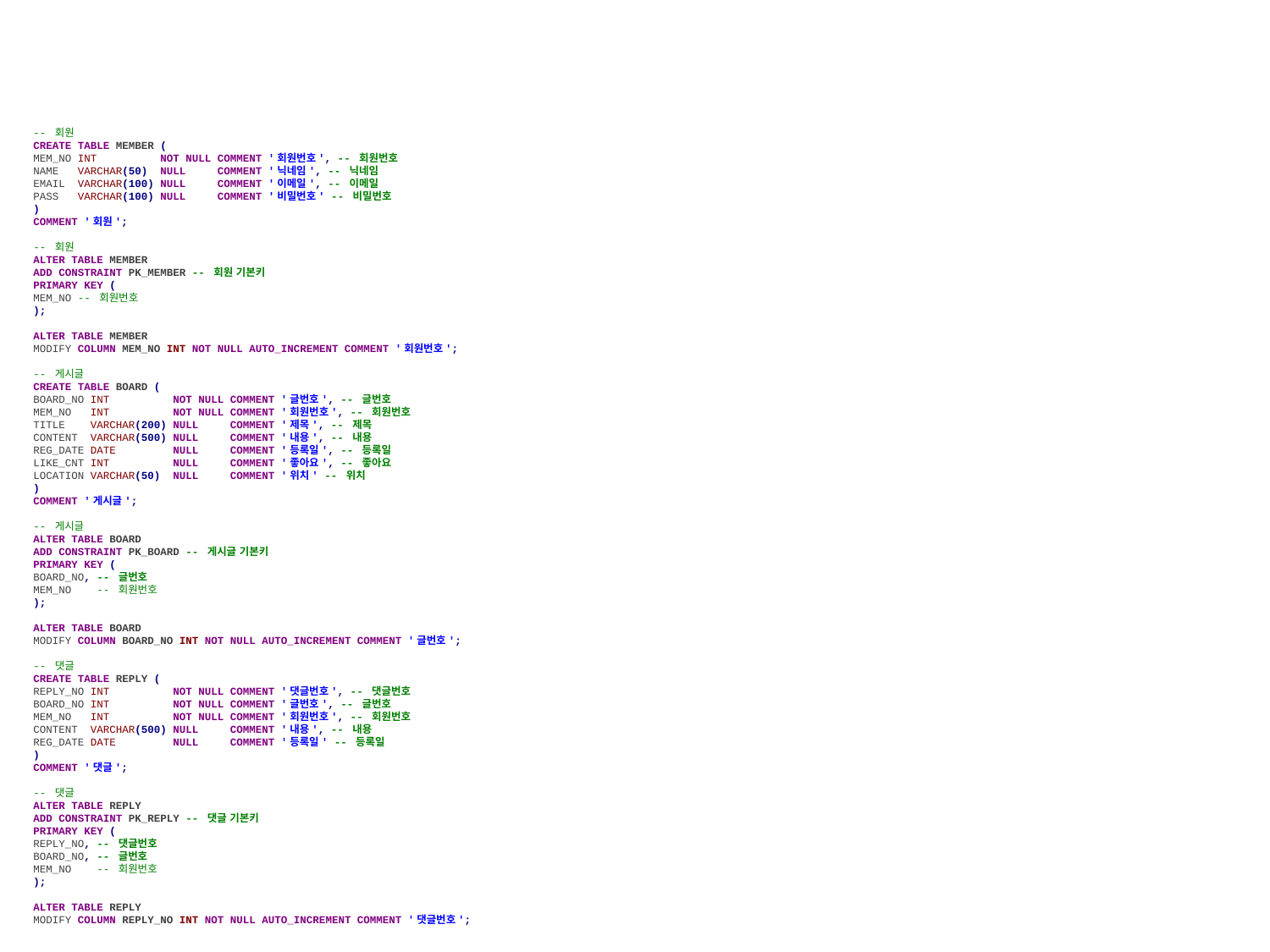

-- 회원
CREATE TABLE MEMBER (
MEM_NO INT          NOT NULL COMMENT '회원번호', -- 회원번호
NAME   VARCHAR(50)  NULL     COMMENT '닉네임', -- 닉네임
EMAIL  VARCHAR(100) NULL     COMMENT '이메일', -- 이메일
PASS   VARCHAR(100) NULL     COMMENT '비밀번호' -- 비밀번호
)
COMMENT '회원';

-- 회원
ALTER TABLE MEMBER
ADD CONSTRAINT PK_MEMBER -- 회원 기본키
PRIMARY KEY (
MEM_NO -- 회원번호
);

ALTER TABLE MEMBER
MODIFY COLUMN MEM_NO INT NOT NULL AUTO_INCREMENT COMMENT '회원번호';

-- 게시글
CREATE TABLE BOARD (
BOARD_NO INT          NOT NULL COMMENT '글번호', -- 글번호
MEM_NO   INT          NOT NULL COMMENT '회원번호', -- 회원번호
TITLE    VARCHAR(200) NULL     COMMENT '제목', -- 제목
CONTENT  VARCHAR(500) NULL     COMMENT '내용', -- 내용
REG_DATE DATE         NULL     COMMENT '등록일', -- 등록일
LIKE_CNT INT          NULL     COMMENT '좋아요', -- 좋아요
LOCATION VARCHAR(50)  NULL     COMMENT '위치' -- 위치
)
COMMENT '게시글';

-- 게시글
ALTER TABLE BOARD
ADD CONSTRAINT PK_BOARD -- 게시글 기본키
PRIMARY KEY (
BOARD_NO, -- 글번호
MEM_NO    -- 회원번호
);

ALTER TABLE BOARD
MODIFY COLUMN BOARD_NO INT NOT NULL AUTO_INCREMENT COMMENT '글번호';

-- 댓글
CREATE TABLE REPLY (
REPLY_NO INT          NOT NULL COMMENT '댓글번호', -- 댓글번호
BOARD_NO INT          NOT NULL COMMENT '글번호', -- 글번호
MEM_NO   INT          NOT NULL COMMENT '회원번호', -- 회원번호
CONTENT  VARCHAR(500) NULL     COMMENT '내용', -- 내용
REG_DATE DATE         NULL     COMMENT '등록일' -- 등록일
)
COMMENT '댓글';

-- 댓글
ALTER TABLE REPLY
ADD CONSTRAINT PK_REPLY -- 댓글 기본키
PRIMARY KEY (
REPLY_NO, -- 댓글번호
BOARD_NO, -- 글번호
MEM_NO    -- 회원번호
);

ALTER TABLE REPLY
MODIFY COLUMN REPLY_NO INT NOT NULL AUTO_INCREMENT COMMENT '댓글번호';